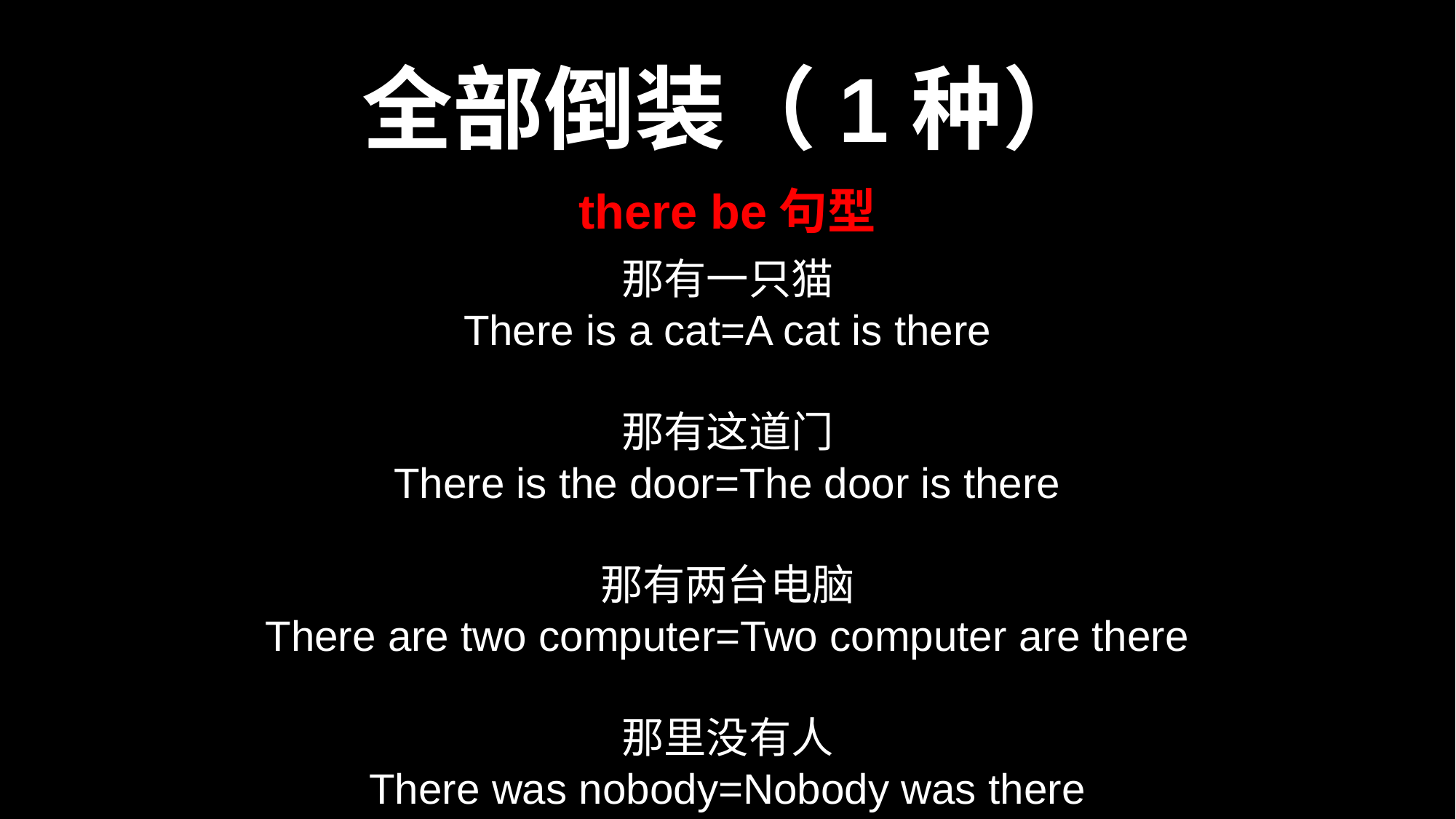

全部倒装（1种）
there be句型
那有一只猫
There is a cat=A cat is there

那有这道门
There is the door=The door is there

那有两台电脑
There are two computer=Two computer are there

那里没有人
There was nobody=Nobody was there